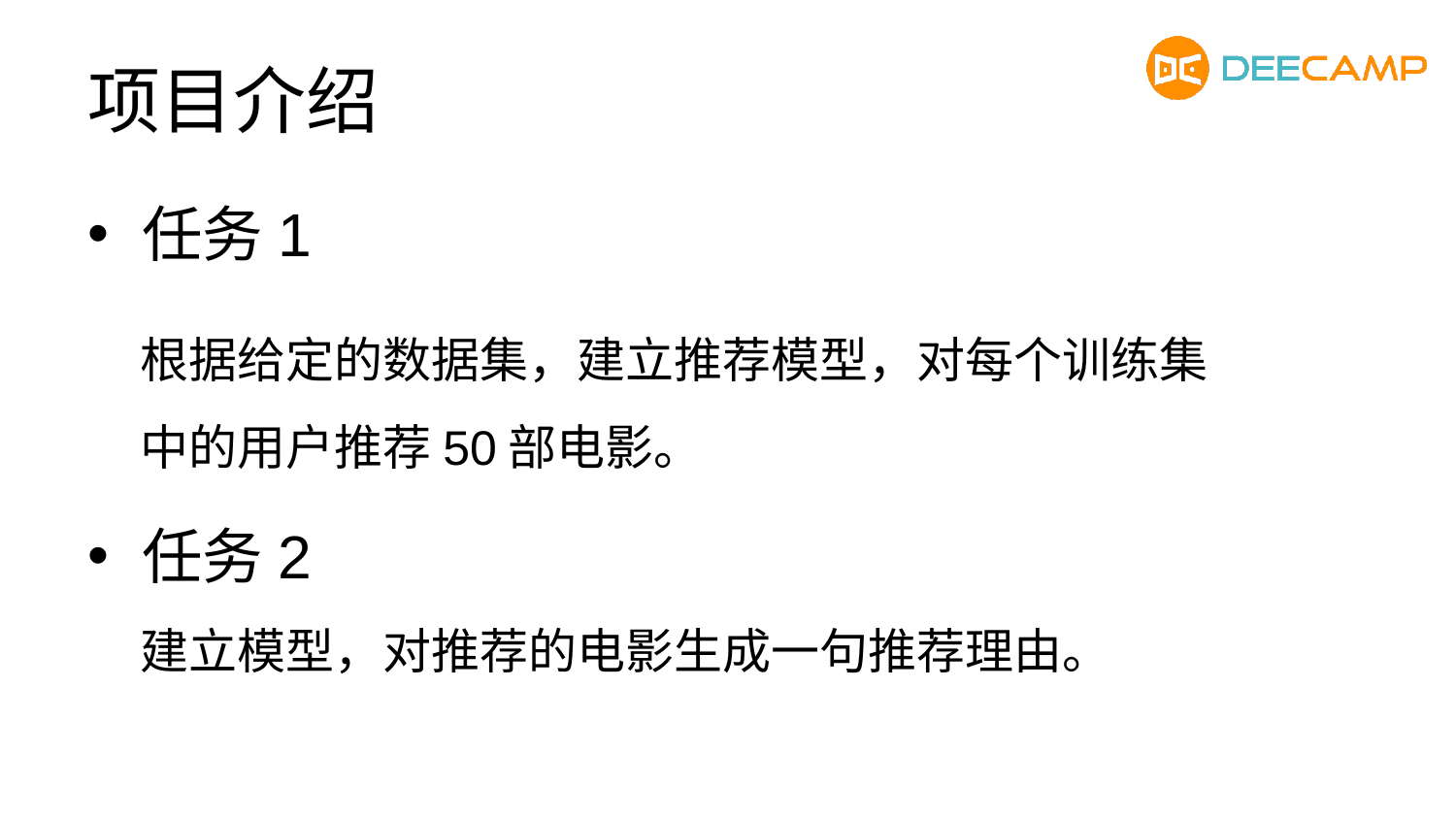

# 项目介绍
任务1

任务2
根据给定的数据集，建立推荐模型，对每个训练集中的用户推荐50部电影。
建立模型，对推荐的电影生成一句推荐理由。